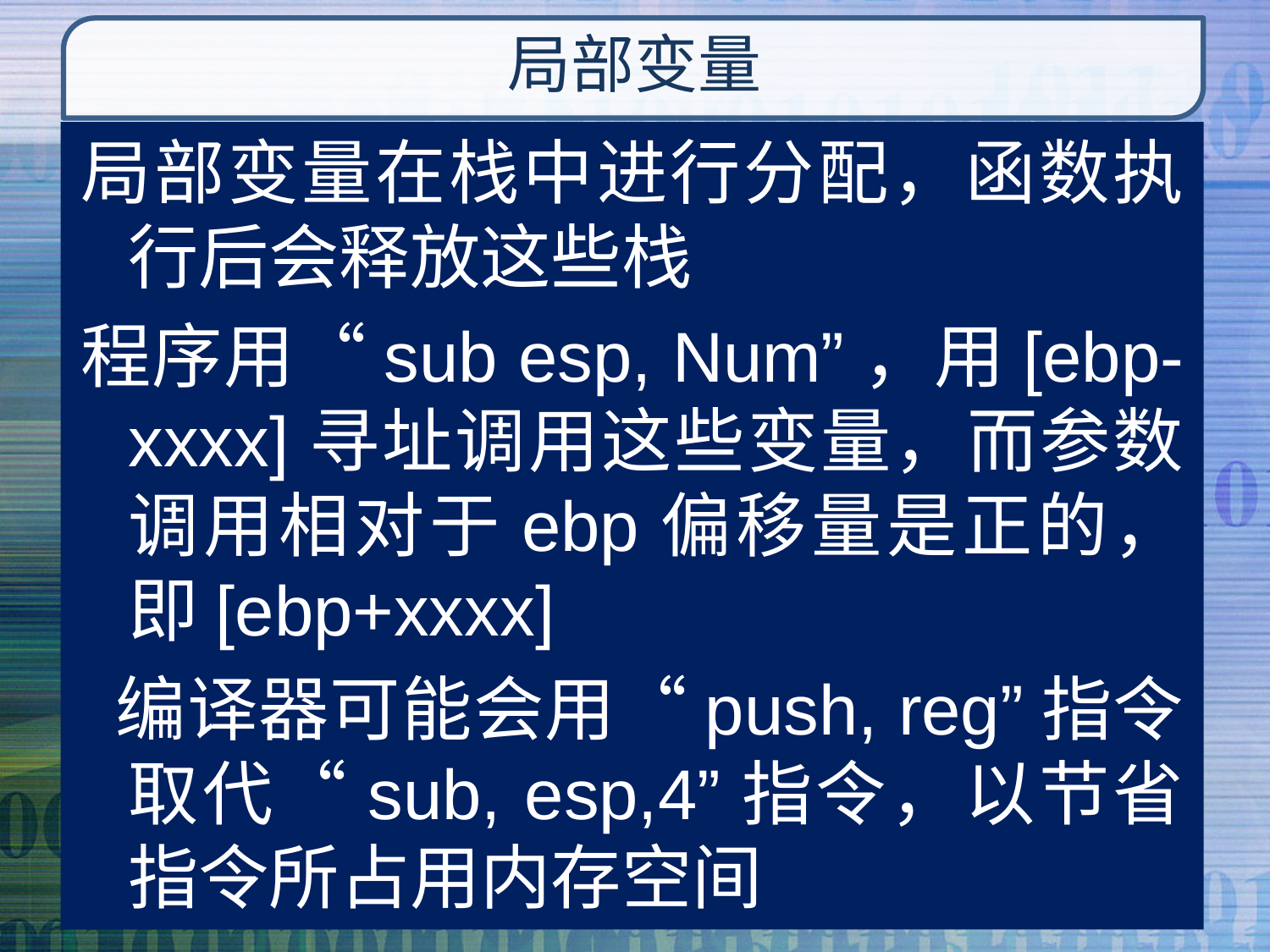

# 局部变量
局部变量在栈中进行分配，函数执行后会释放这些栈
程序用“sub esp, Num”，用[ebp-xxxx]寻址调用这些变量，而参数调用相对于ebp偏移量是正的，即[ebp+xxxx]
 编译器可能会用“push, reg”指令取代“sub, esp,4”指令，以节省指令所占用内存空间